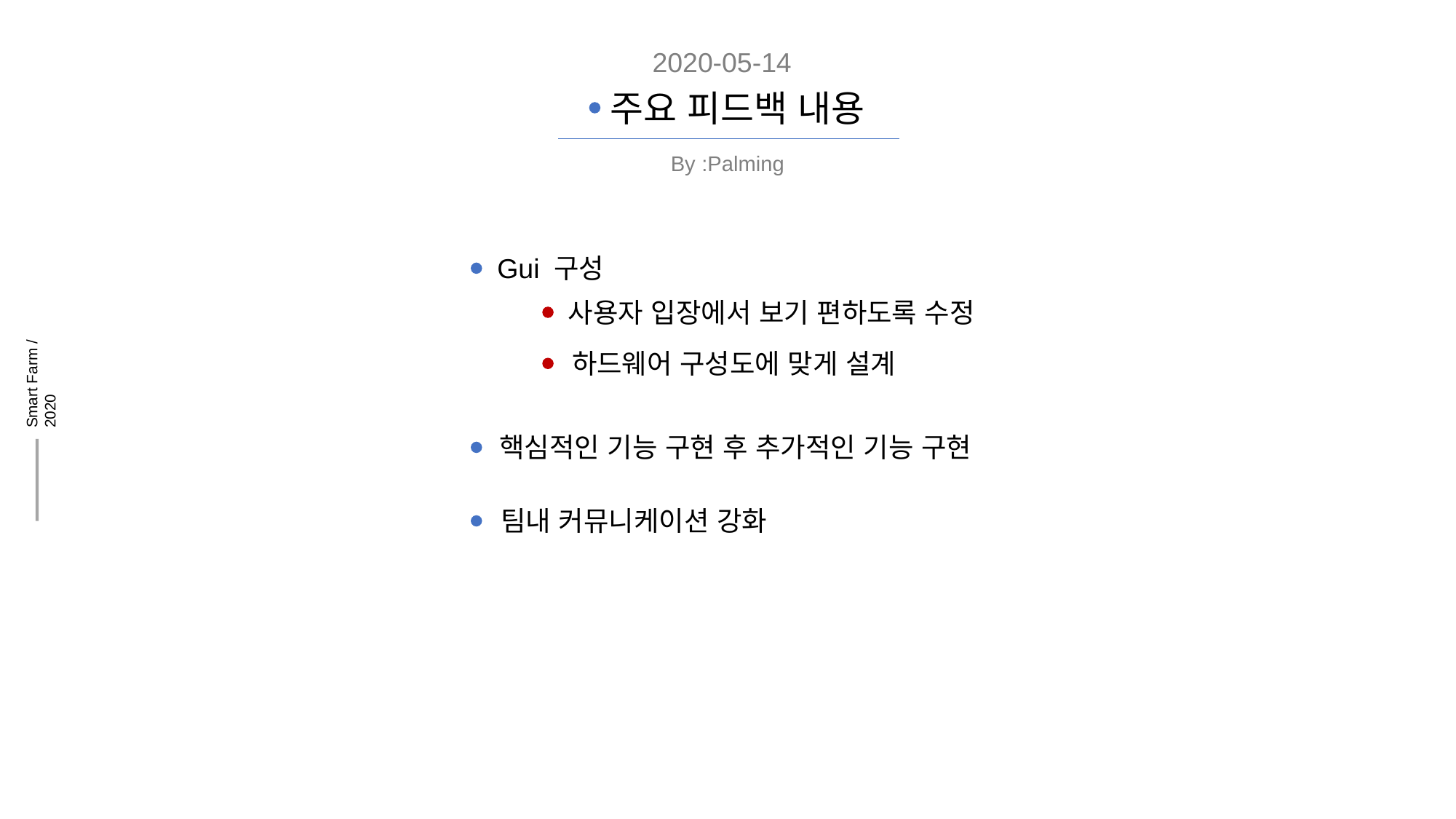

2020-05-14
주요 피드백 내용

By :Palming
Gui 구성

핵심적인 기능 구현 후 추가적인 기능 구현

팀내 커뮤니케이션 강화

사용자 입장에서 보기 편하도록 수정

하드웨어 구성도에 맞게 설계

Smart Farm /   2020